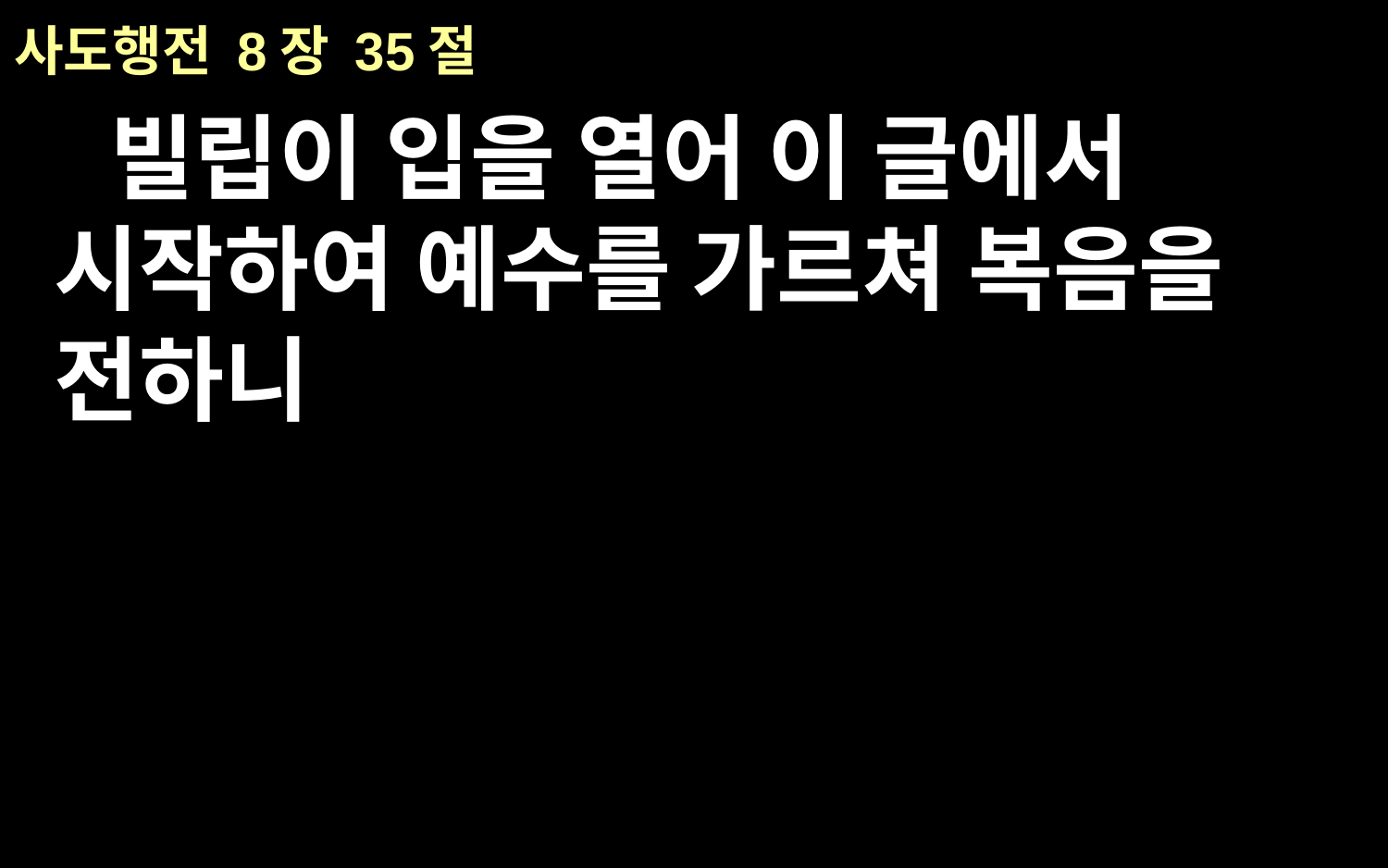

# 사도행전 8장 35절
빌립이 입을 열어 이 글에서 시작하여 예수를 가르쳐 복음을 전하니